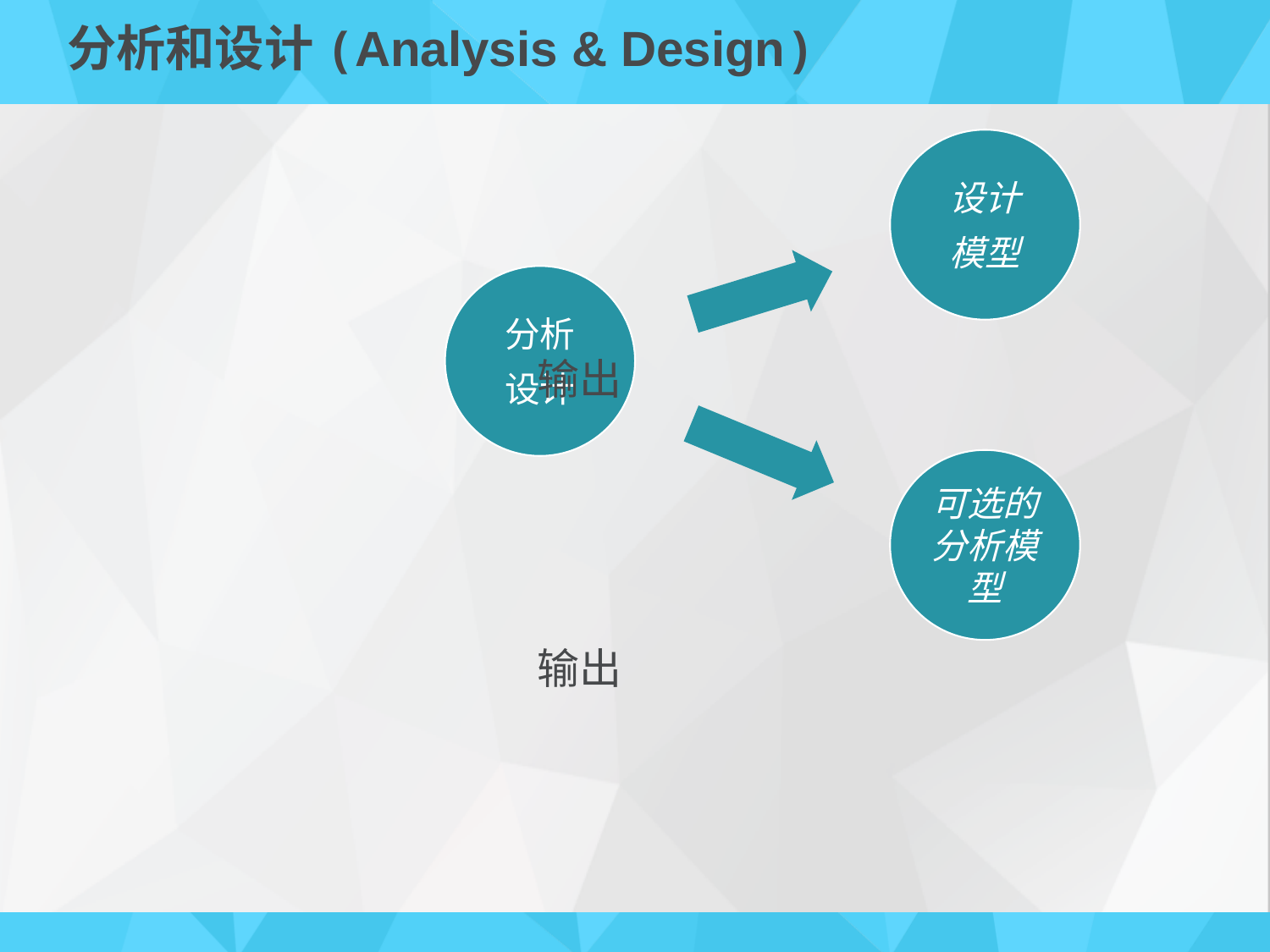

# 分析和设计(Analysis & Design)
分析
设计

设计
模型

可选的分析模型
输出
输出